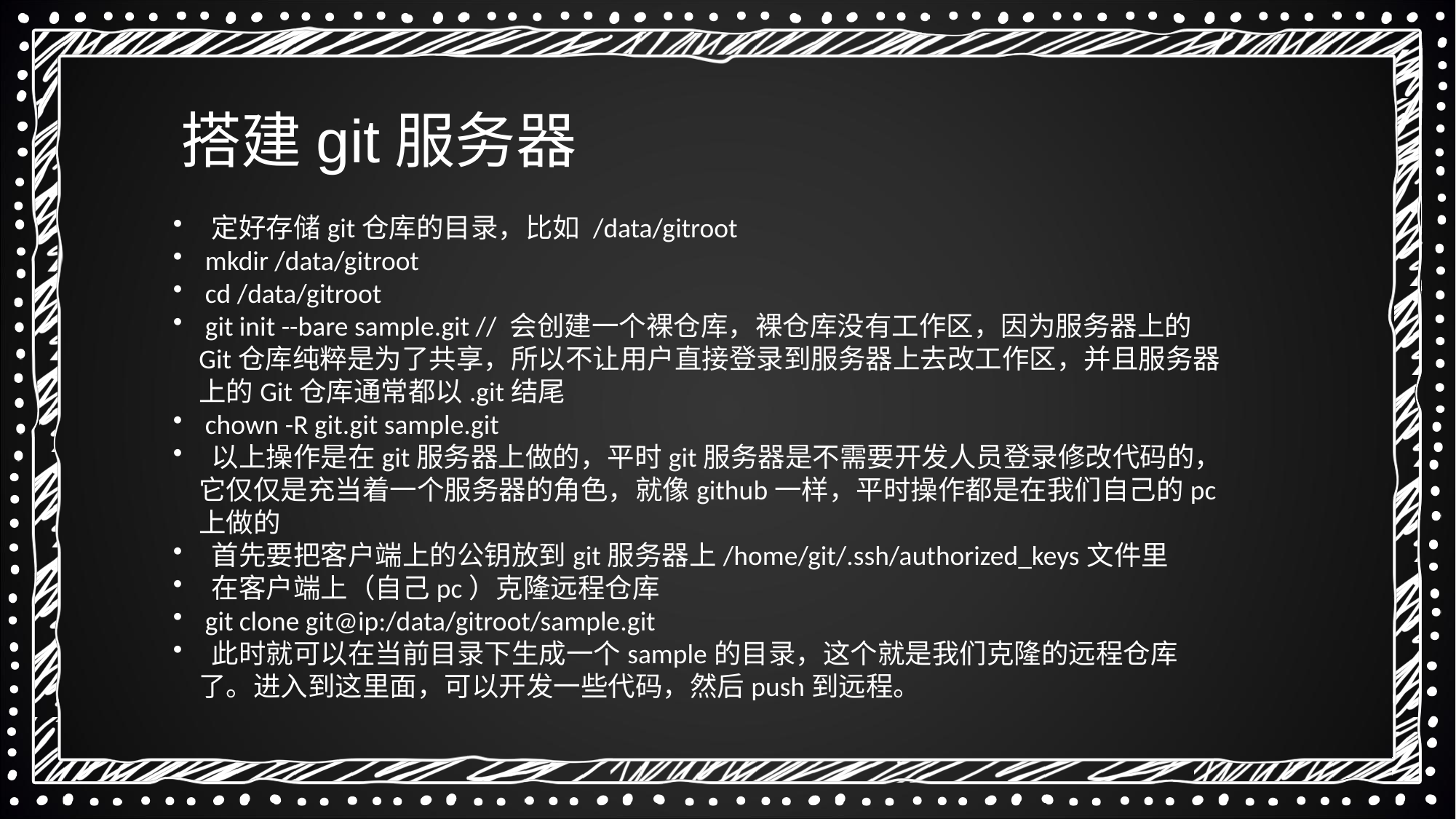

搭建git服务器
 定好存储git仓库的目录，比如 /data/gitroot
 mkdir /data/gitroot
 cd /data/gitroot
 git init --bare sample.git // 会创建一个裸仓库，裸仓库没有工作区，因为服务器上的Git仓库纯粹是为了共享，所以不让用户直接登录到服务器上去改工作区，并且服务器上的Git仓库通常都以.git结尾
 chown -R git.git sample.git
 以上操作是在git服务器上做的，平时git服务器是不需要开发人员登录修改代码的，它仅仅是充当着一个服务器的角色，就像github一样，平时操作都是在我们自己的pc上做的
 首先要把客户端上的公钥放到git服务器上/home/git/.ssh/authorized_keys文件里
 在客户端上（自己pc）克隆远程仓库
 git clone git@ip:/data/gitroot/sample.git
 此时就可以在当前目录下生成一个sample的目录，这个就是我们克隆的远程仓库了。进入到这里面，可以开发一些代码，然后push到远程。